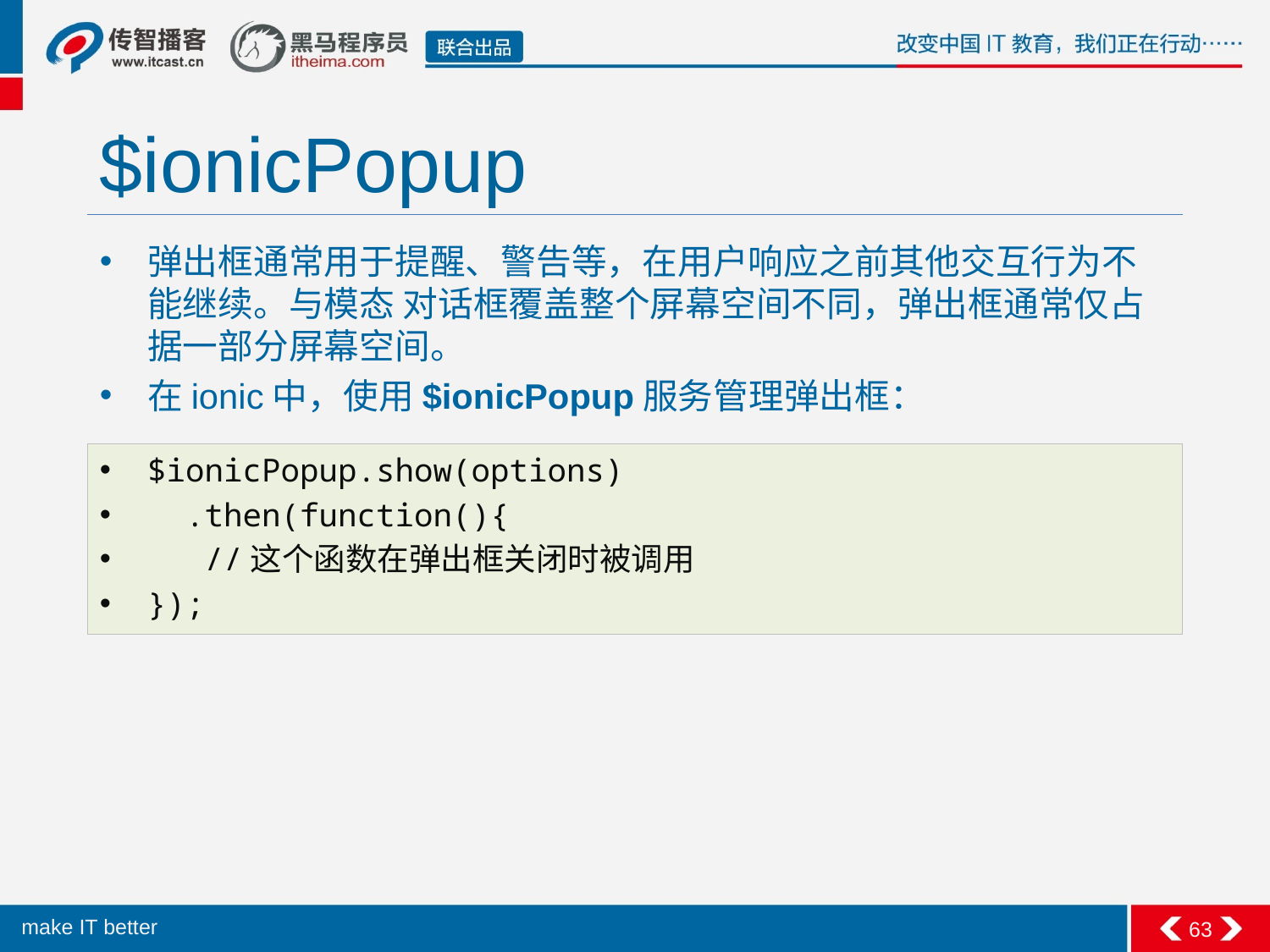

# $ionicPopup
弹出框通常用于提醒、警告等，在用户响应之前其他交互行为不能继续。与模态 对话框覆盖整个屏幕空间不同，弹出框通常仅占据一部分屏幕空间。
在ionic中，使用$ionicPopup服务管理弹出框：

$ionicPopup.show(options)
  .then(function(){
   //这个函数在弹出框关闭时被调用
});
63

make IT better